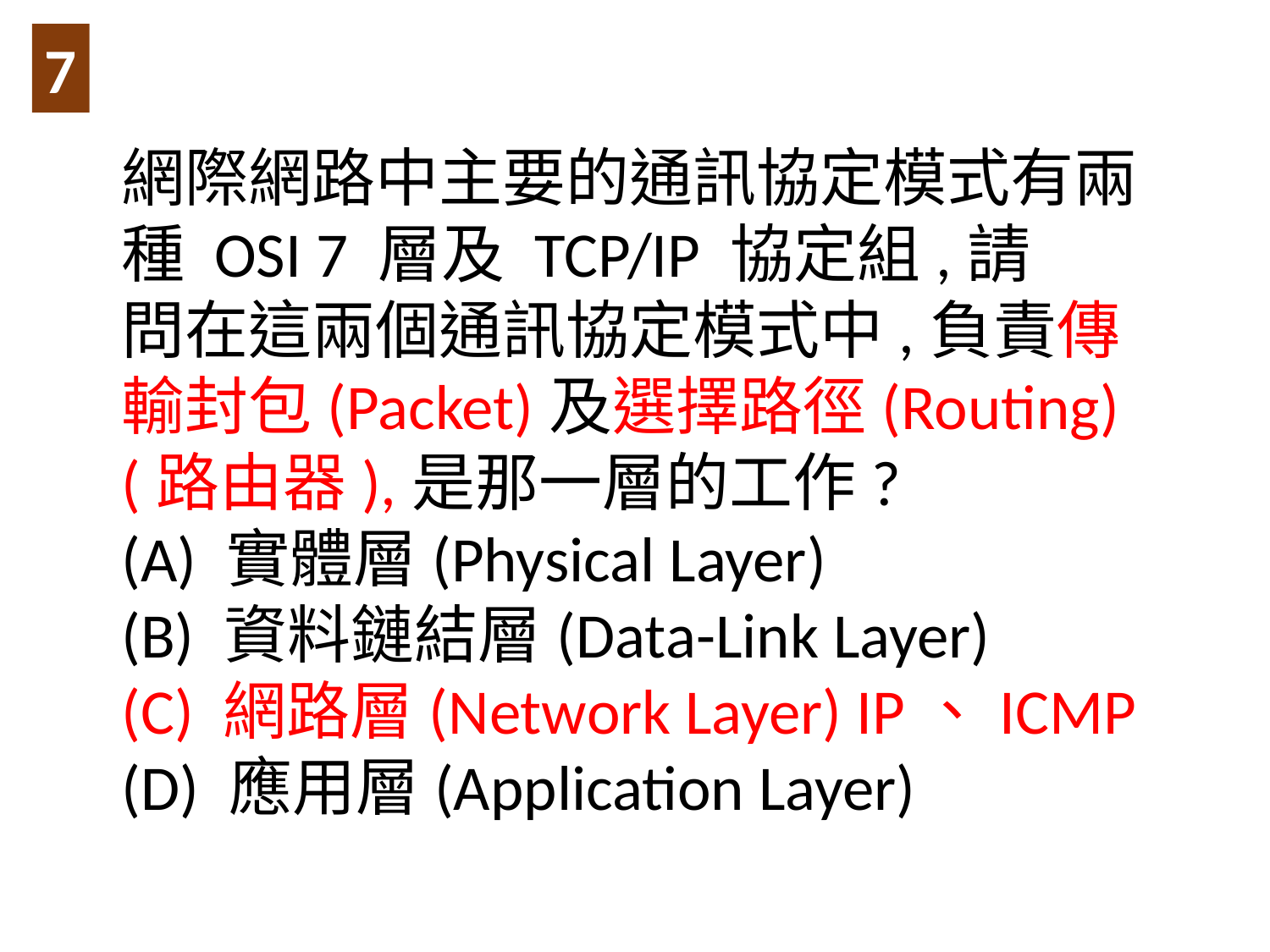

7
網際網路中主要的通訊協定模式有兩種 OSI 7 層及 TCP/IP 協定組,請
問在這兩個通訊協定模式中,負責傳輸封包(Packet)及選擇路徑(Routing)(路由器),是那一層的工作?
(A) 實體層(Physical Layer)
(B) 資料鏈結層(Data-Link Layer)
(C) 網路層(Network Layer) IP、ICMP
(D) 應用層(Application Layer)